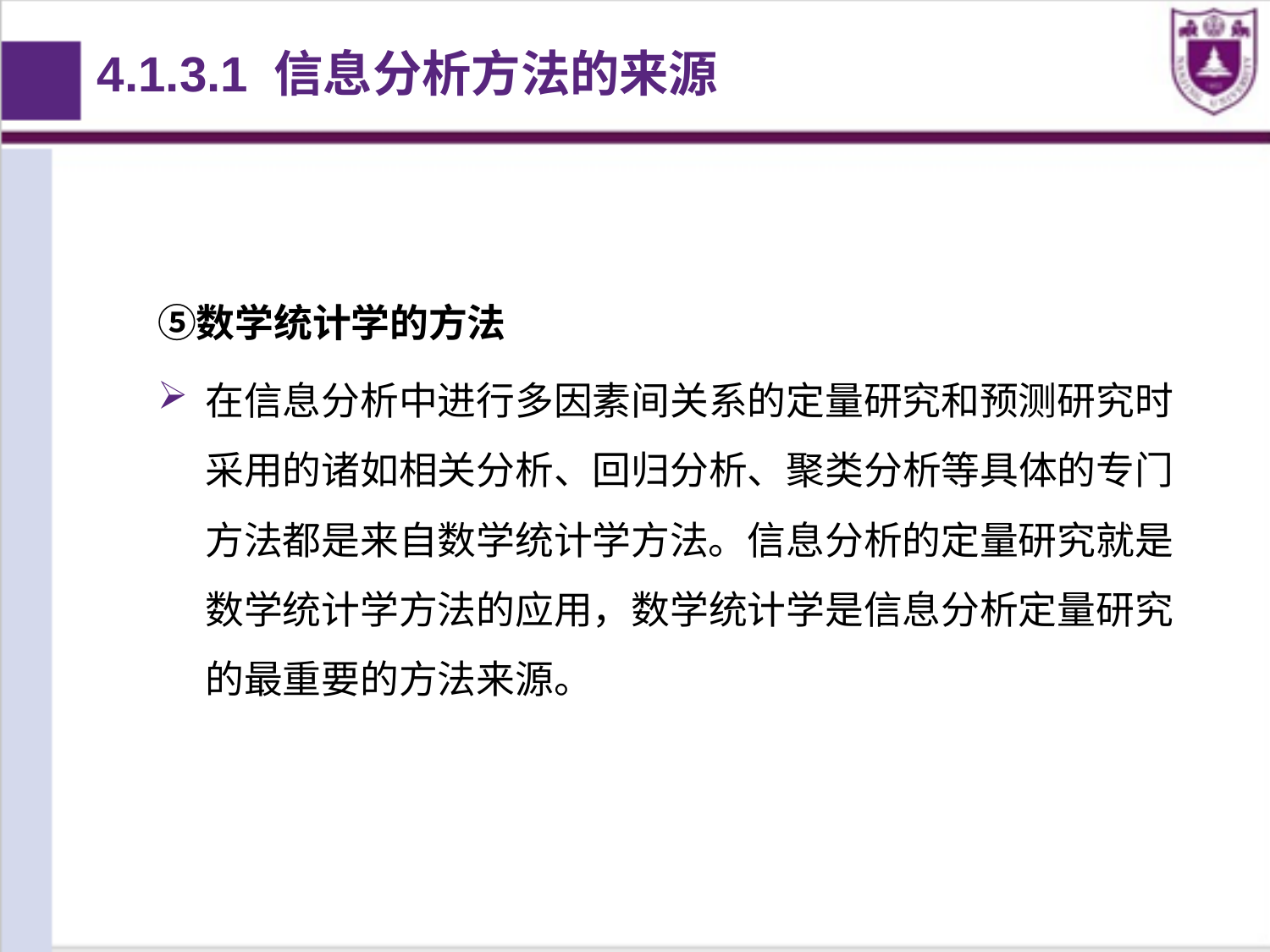

4.1.3.1 信息分析方法的来源
数学统计学的方法
在信息分析中进行多因素间关系的定量研究和预测研究时采用的诸如相关分析、回归分析、聚类分析等具体的专门方法都是来自数学统计学方法。信息分析的定量研究就是数学统计学方法的应用，数学统计学是信息分析定量研究的最重要的方法来源。